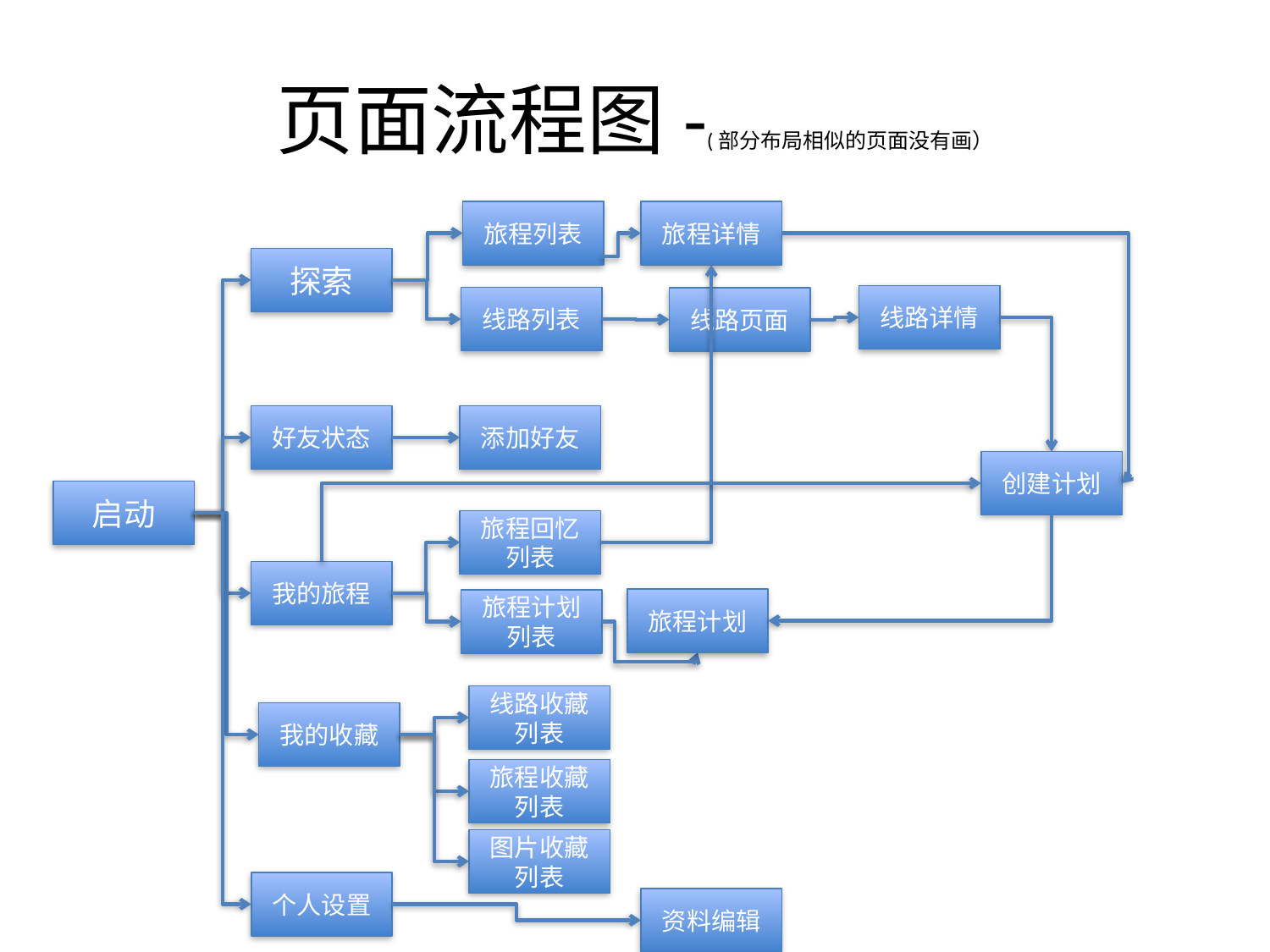

# 页面流程图-(部分布局相似的页面没有画）
旅程列表
旅程详情
探索
线路详情
线路列表
线路页面
好友状态
添加好友
创建计划
启动
旅程回忆
列表
我的旅程
旅程计划
旅程计划列表
线路收藏列表
我的收藏
旅程收藏
列表
图片收藏
列表
个人设置
资料编辑